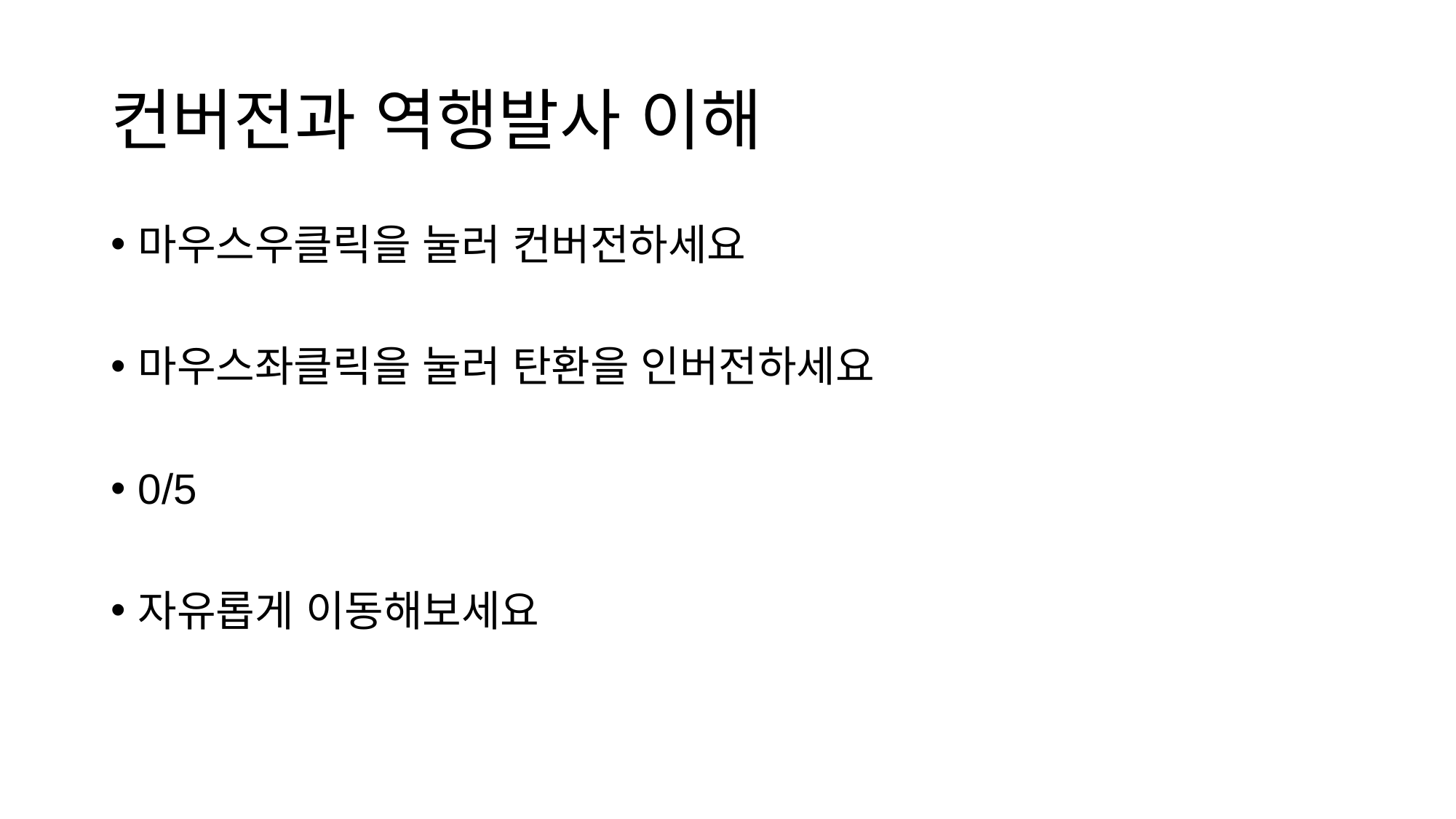

# 컨버전과 역행발사 이해
마우스우클릭을 눌러 컨버전하세요

마우스좌클릭을 눌러 탄환을 인버전하세요

0/5

자유롭게 이동해보세요